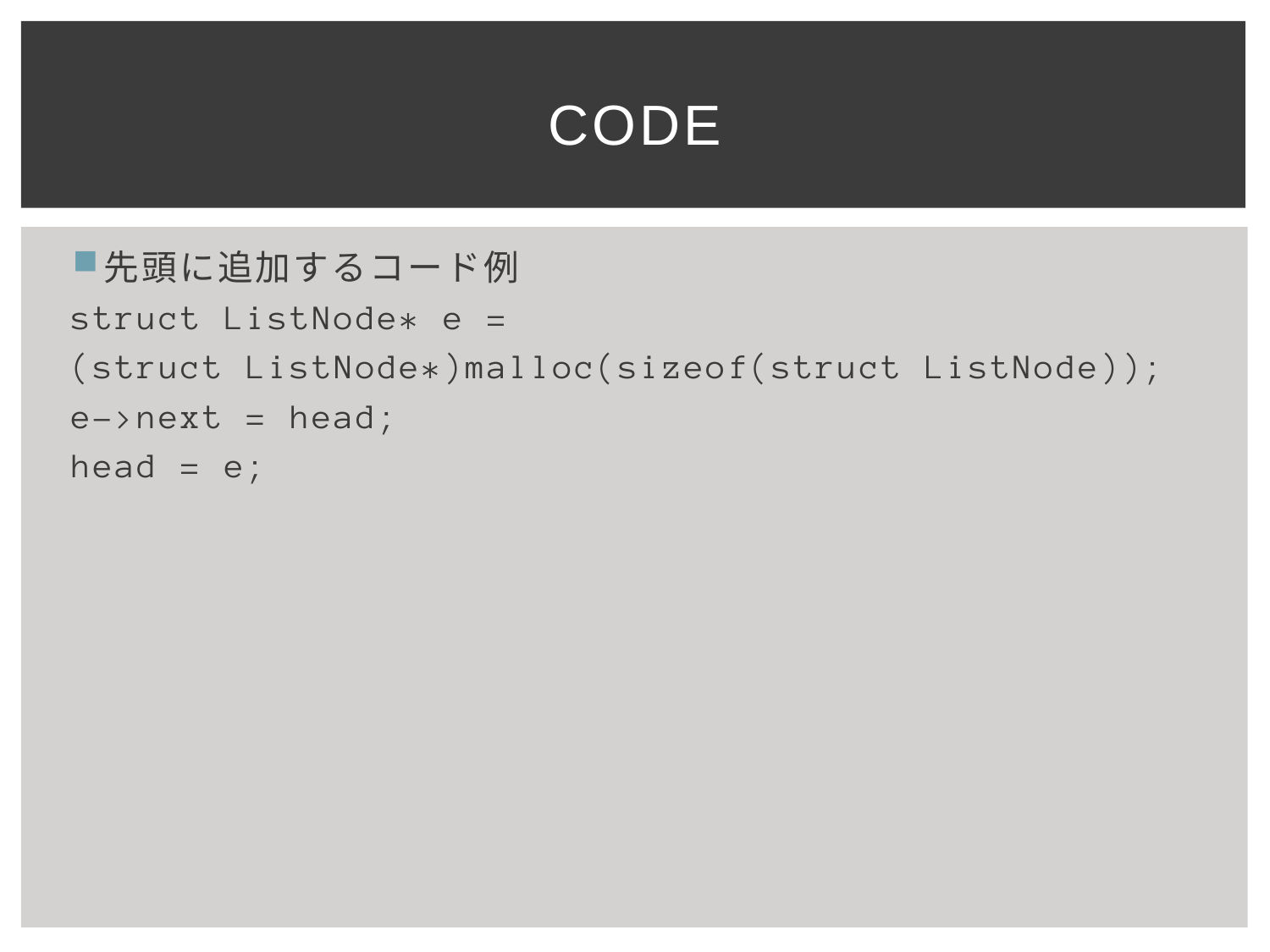

# Code
先頭に追加するコード例
struct ListNode* e =
(struct ListNode*)malloc(sizeof(struct ListNode));
e->next = head;
head = e;